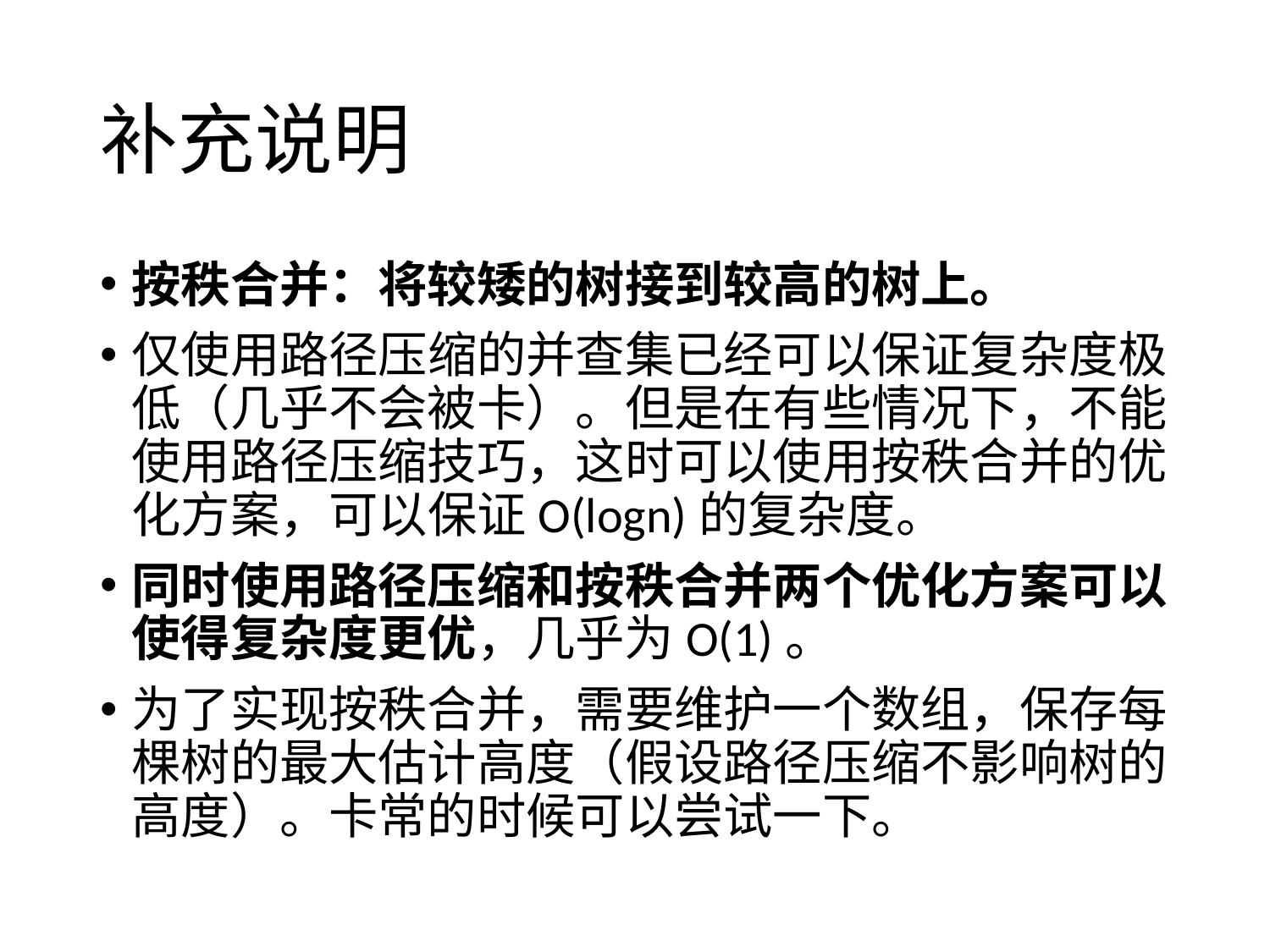

# 补充说明
按秩合并：将较矮的树接到较高的树上。
仅使用路径压缩的并查集已经可以保证复杂度极低（几乎不会被卡）。但是在有些情况下，不能使用路径压缩技巧，这时可以使用按秩合并的优化方案，可以保证O(logn)的复杂度。
同时使用路径压缩和按秩合并两个优化方案可以使得复杂度更优，几乎为O(1)。
为了实现按秩合并，需要维护一个数组，保存每棵树的最大估计高度（假设路径压缩不影响树的高度）。卡常的时候可以尝试一下。